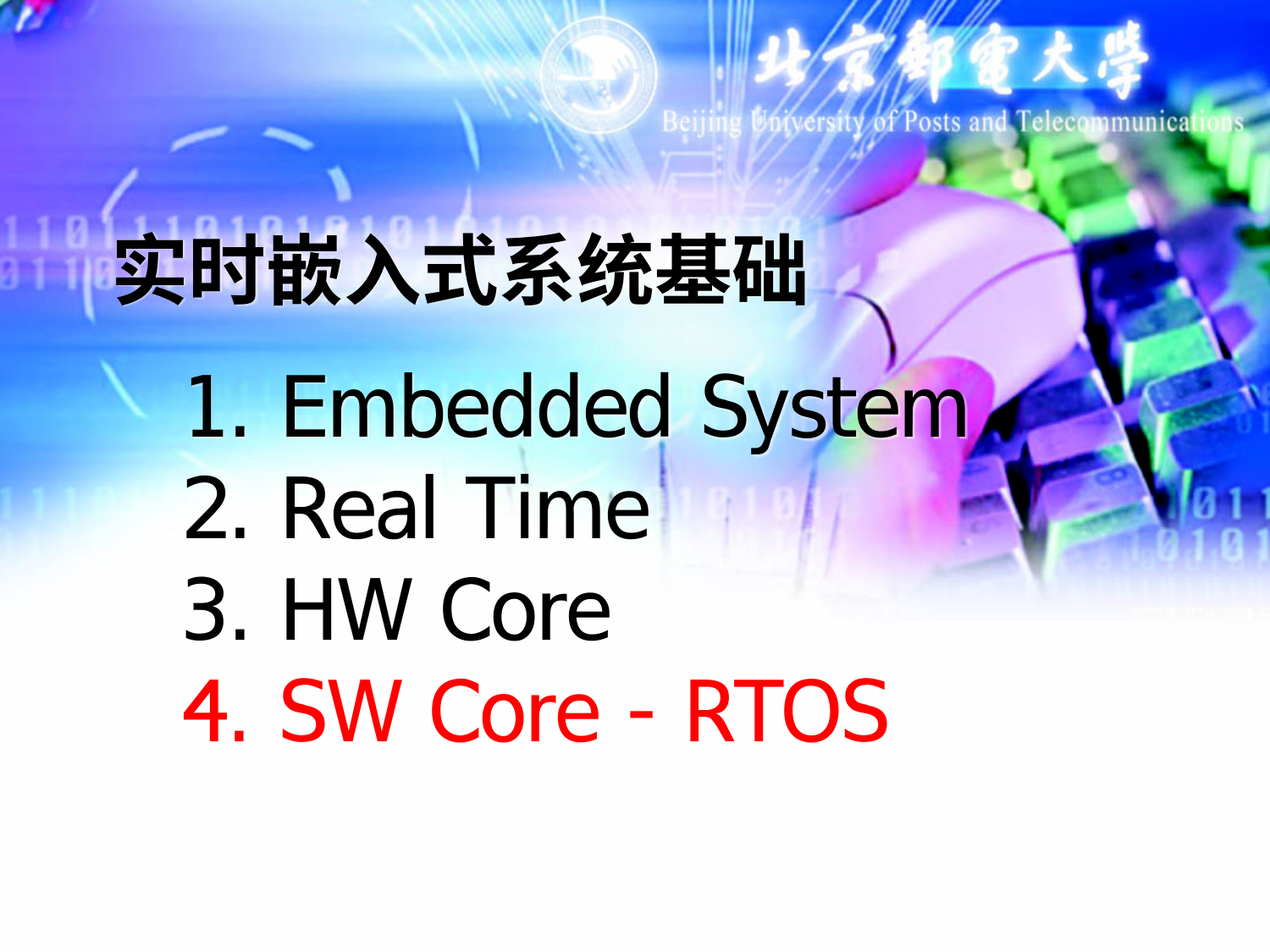

实时嵌入式系统基础
 Embedded System
 Real Time
 HW Core
 SW Core - RTOS